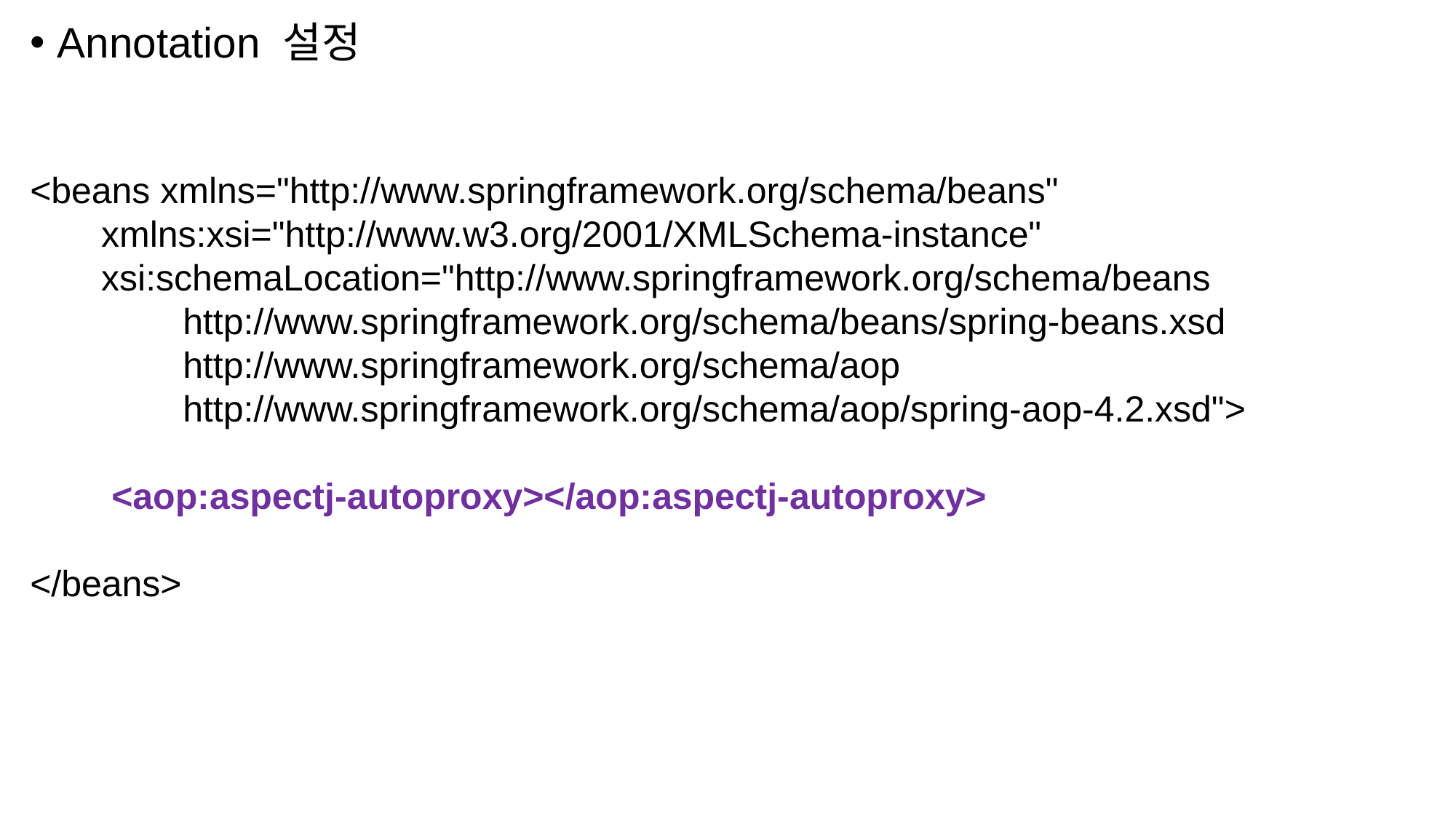

Annotation 설정
<beans xmlns="http://www.springframework.org/schema/beans"
       xmlns:xsi="http://www.w3.org/2001/XMLSchema-instance"
       xsi:schemaLocation="http://www.springframework.org/schema/beans
               http://www.springframework.org/schema/beans/spring-beans.xsd
               http://www.springframework.org/schema/aop
               http://www.springframework.org/schema/aop/spring-aop-4.2.xsd">

        <aop:aspectj-autoproxy></aop:aspectj-autoproxy>

</beans>